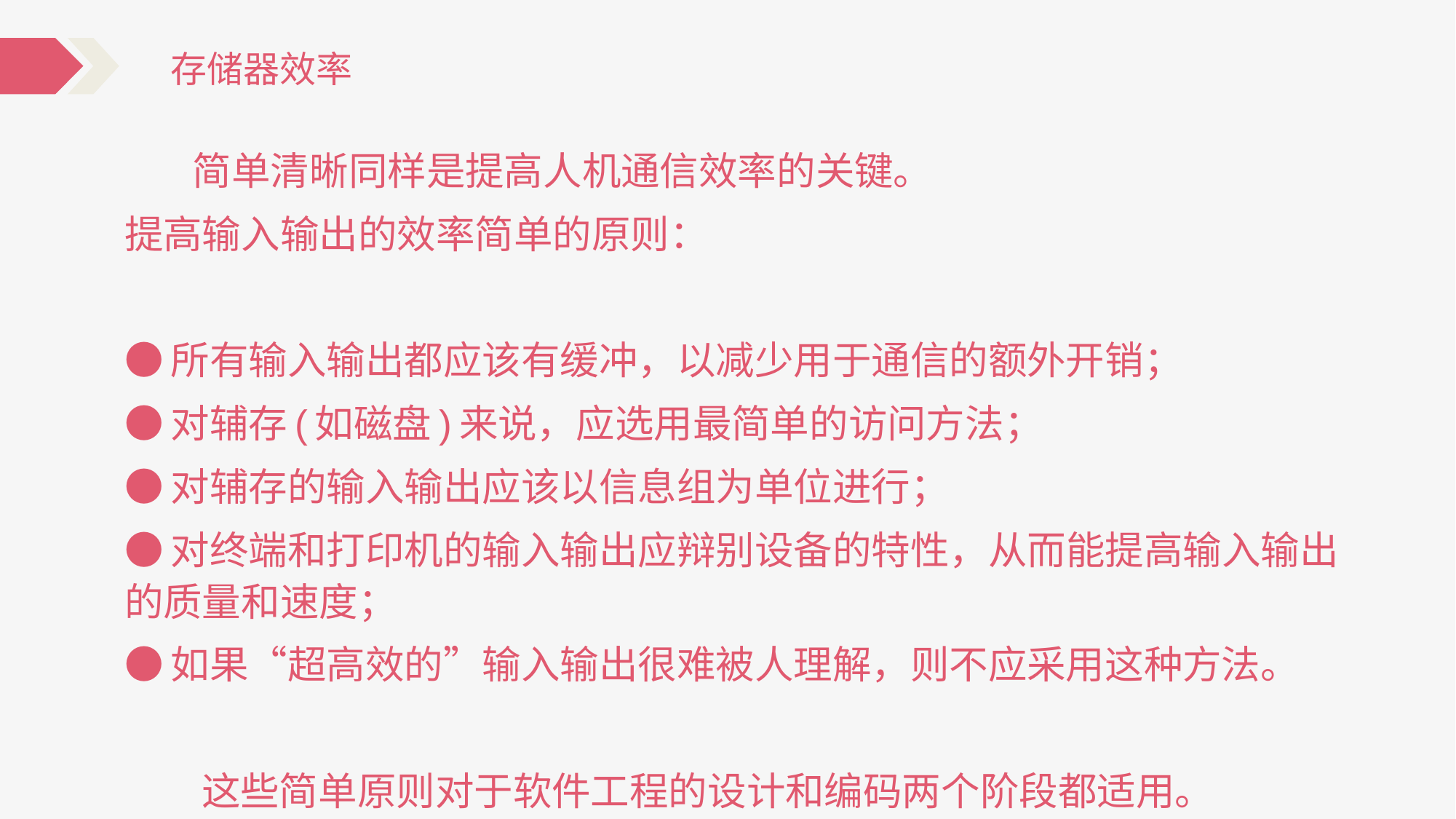

存储器效率
       简单清晰同样是提高人机通信效率的关键。
提高输入输出的效率简单的原则：

●所有输入输出都应该有缓冲，以减少用于通信的额外开销；
●对辅存(如磁盘)来说，应选用最简单的访问方法；
●对辅存的输入输出应该以信息组为单位进行；
●对终端和打印机的输入输出应辩别设备的特性，从而能提高输入输出的质量和速度；
●如果“超高效的”输入输出很难被人理解，则不应采用这种方法。

        这些简单原则对于软件工程的设计和编码两个阶段都适用。